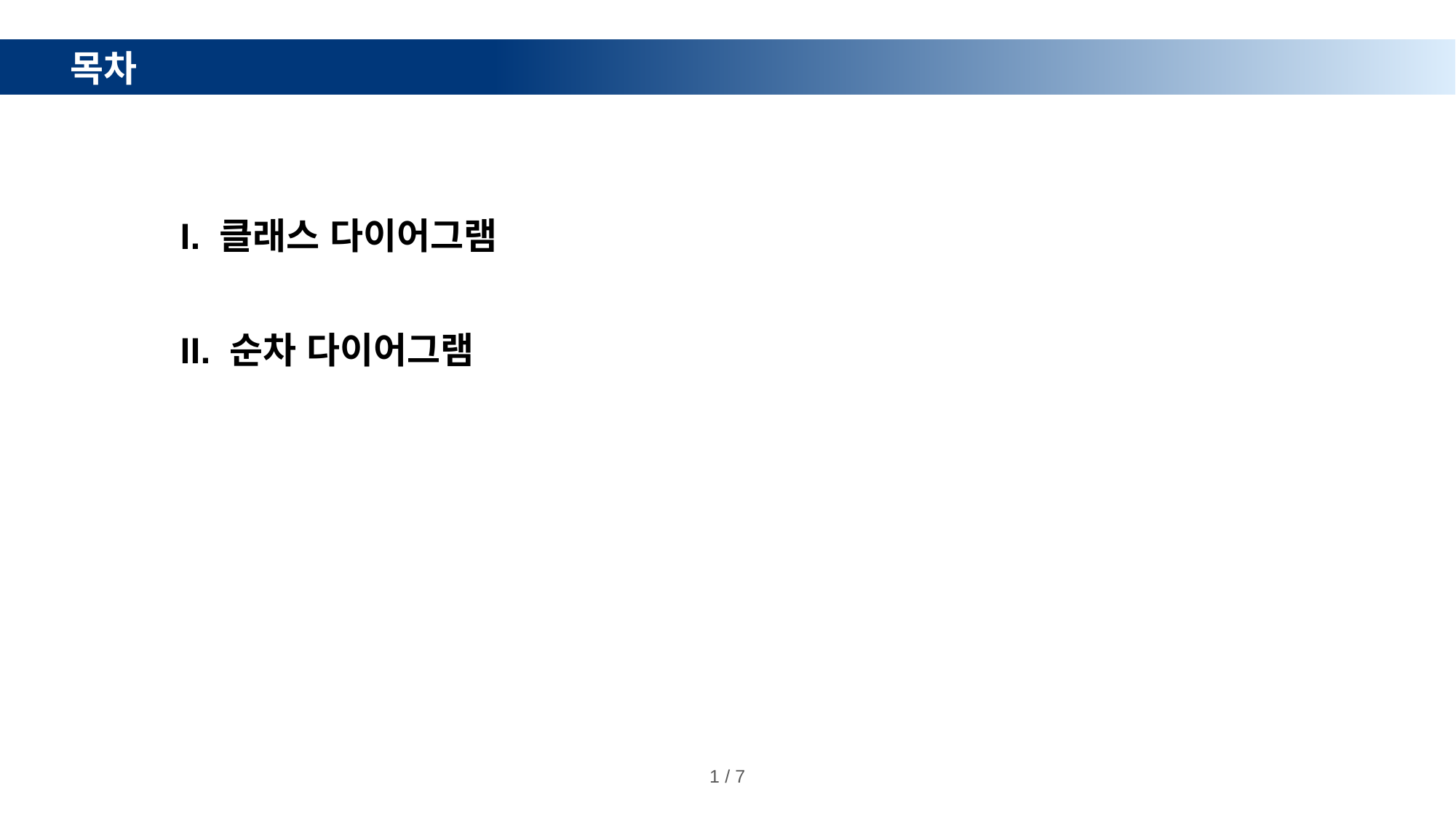

목차
I. 클래스 다이어그램

II. 순차 다이어그램
1 / 7